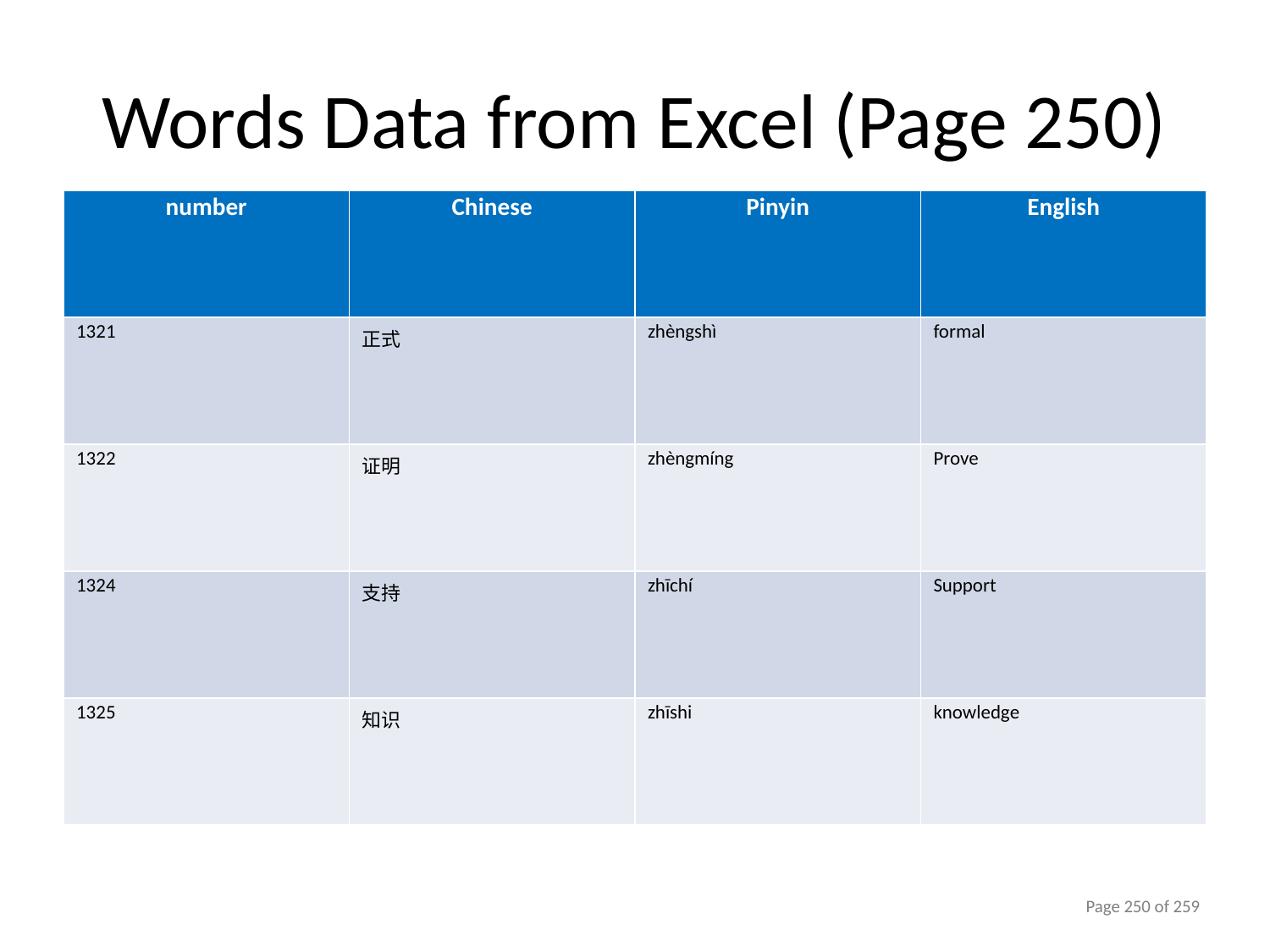

# Words Data from Excel (Page 250)
| number | Chinese | Pinyin | English |
| --- | --- | --- | --- |
| 1321 | 正式 | zhèngshì | formal |
| 1322 | 证明 | zhèngmíng | Prove |
| 1324 | 支持 | zhīchí | Support |
| 1325 | 知识 | zhīshi | knowledge |

Page 250 of 259